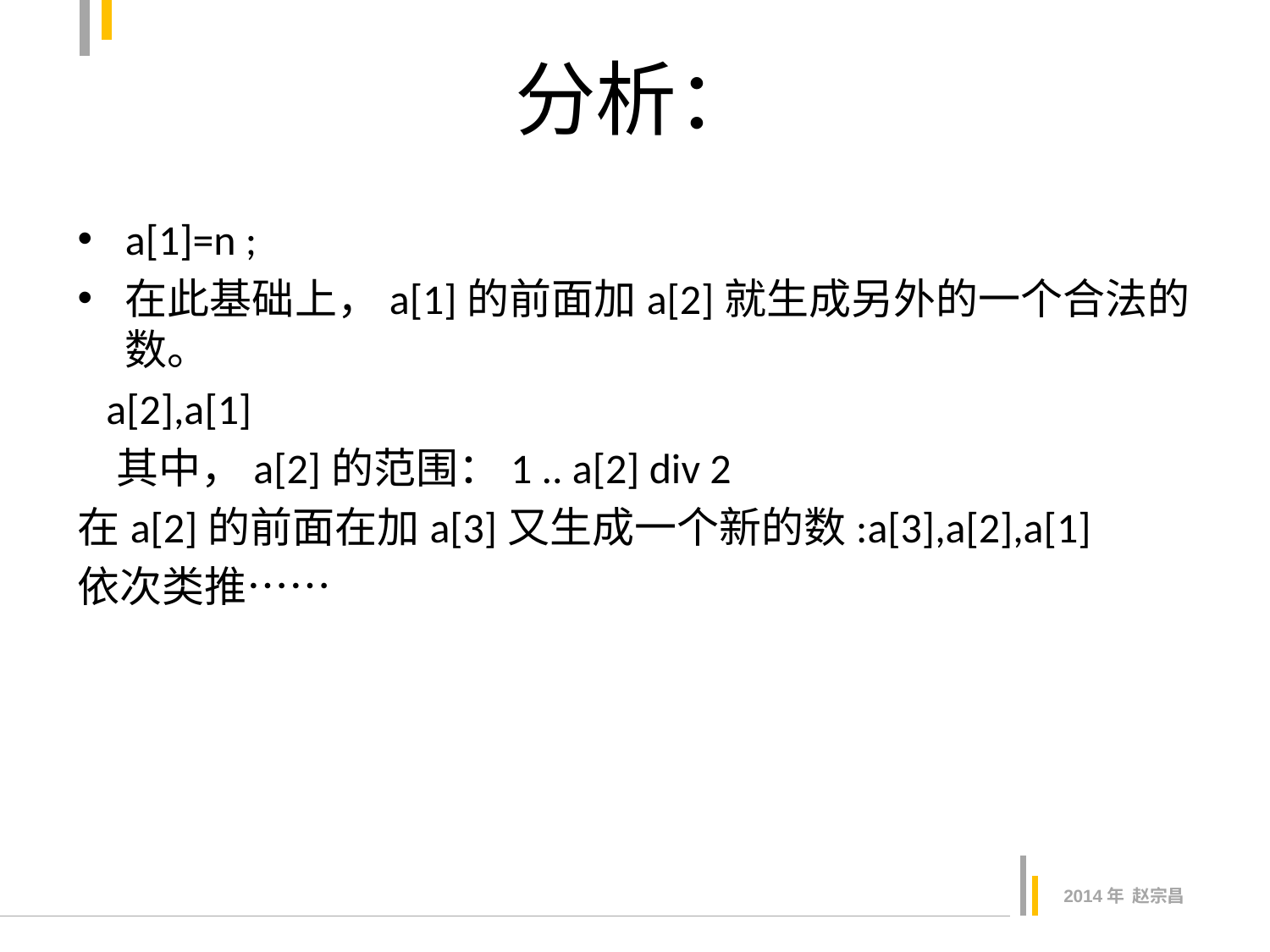

# 分析：
a[1]=n ;
在此基础上，a[1]的前面加a[2]就生成另外的一个合法的数。
   a[2],a[1]
   其中，a[2]的范围：1 .. a[2] div 2
在a[2]的前面在加a[3]又生成一个新的数:a[3],a[2],a[1]
依次类推……